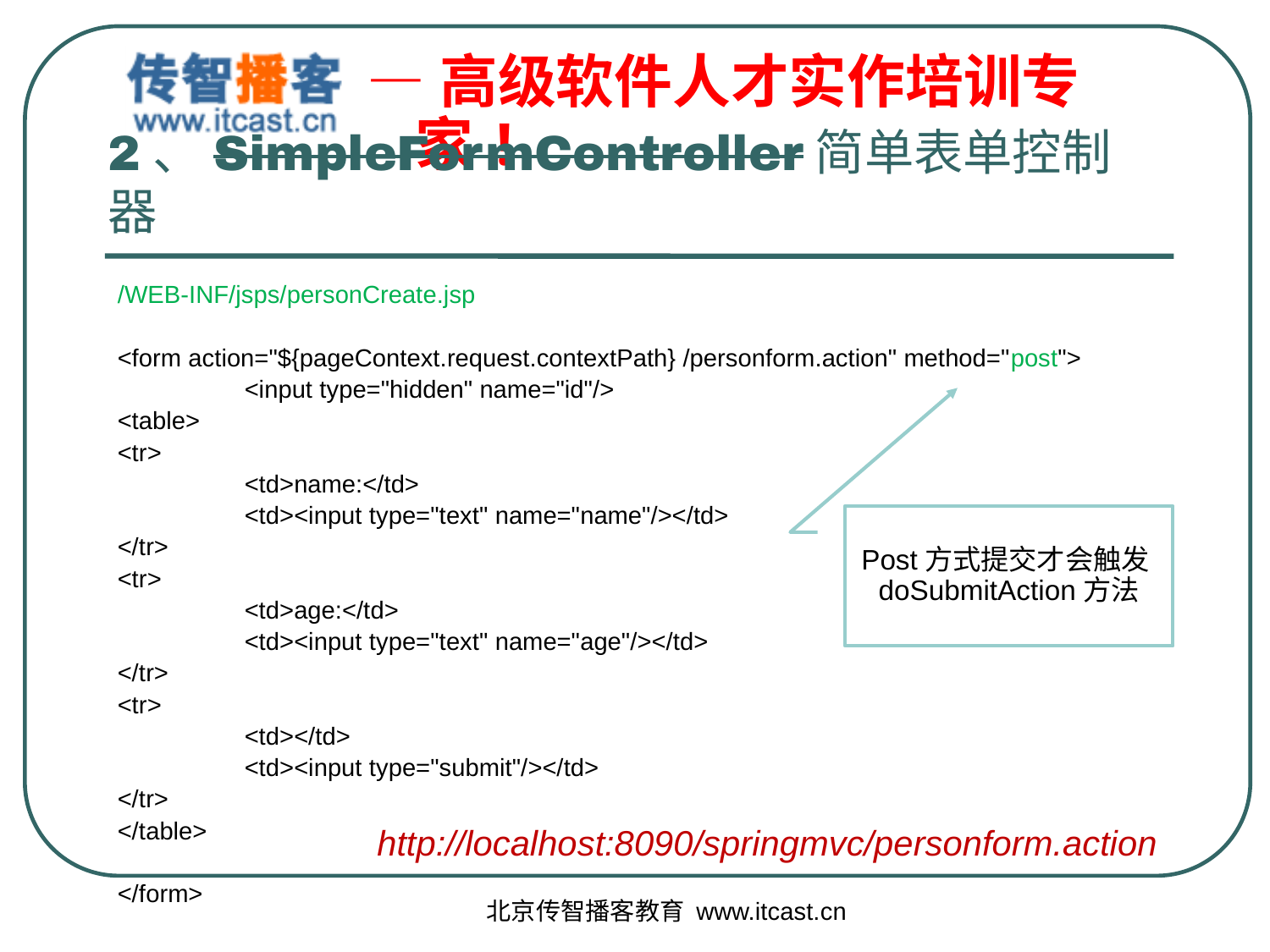

# 2、SimpleFormController简单表单控制器
/WEB-INF/jsps/personCreate.jsp

<form action="${pageContext.request.contextPath} /personform.action" method="post">
	<input type="hidden" name="id"/>
<table>
<tr>
	<td>name:</td>
	<td><input type="text" name="name"/></td>
</tr>
<tr>
	<td>age:</td>
	<td><input type="text" name="age"/></td>
</tr>
<tr>
	<td></td>
	<td><input type="submit"/></td>
</tr>
</table>

</form>
Post方式提交才会触发doSubmitAction方法
http://localhost:8090/springmvc/personform.action
北京传智播客教育 www.itcast.cn